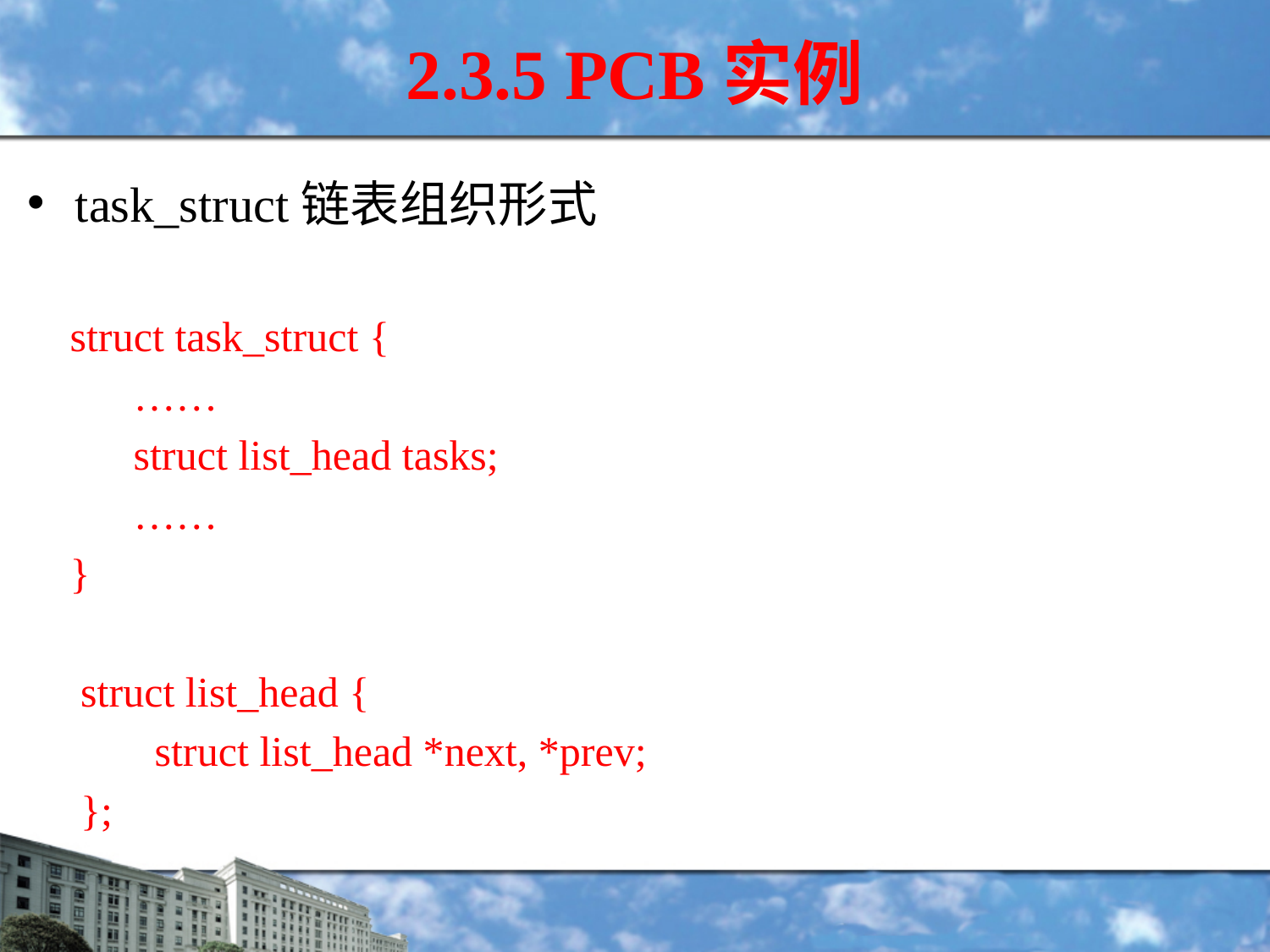

2.3.5 PCB实例
task_struct链表组织形式

    struct task_struct {
          ……
          struct list_head tasks;
          ……
    }

     struct list_head {
	struct list_head *next, *prev;
     };